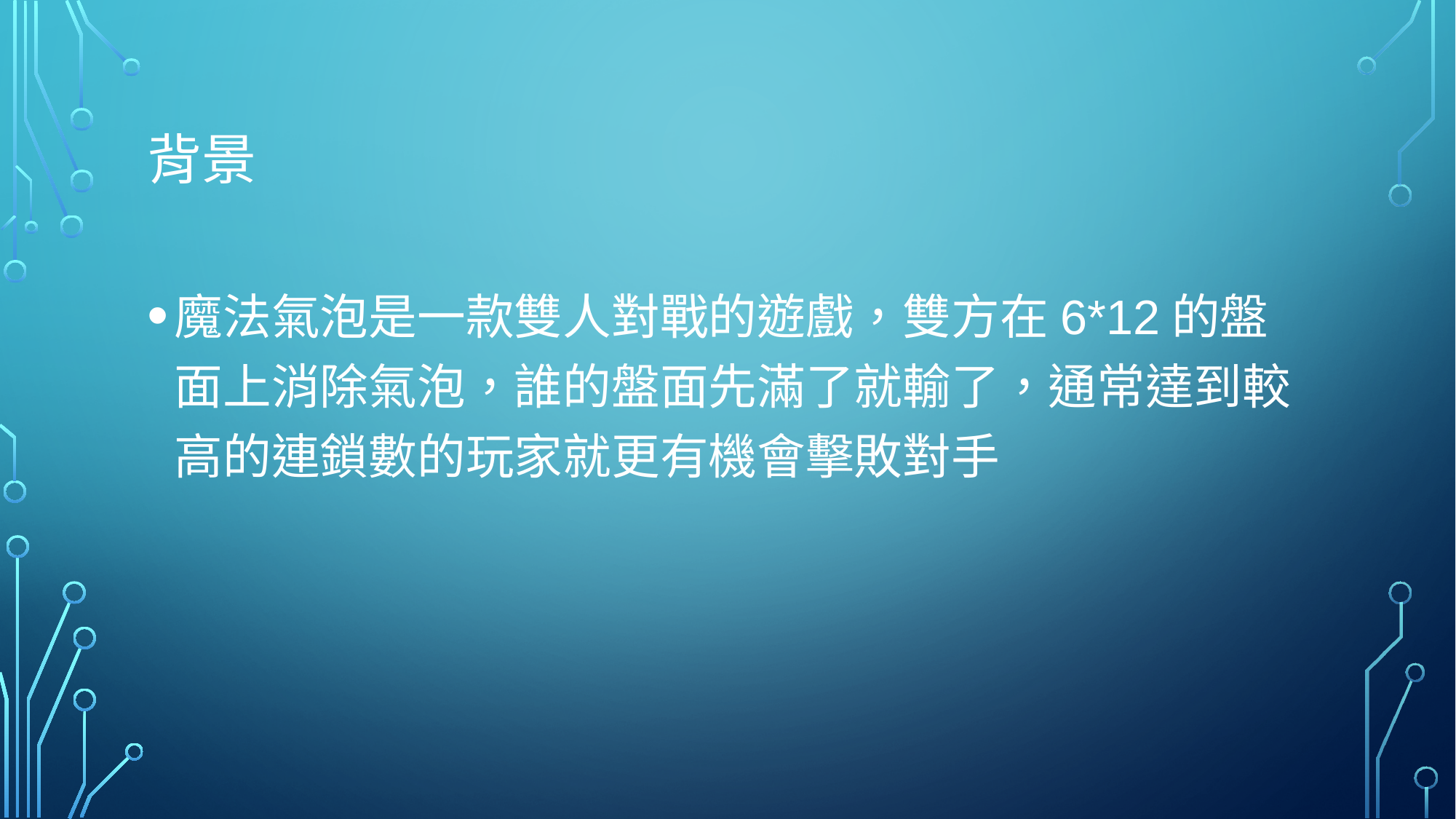

# 背景
魔法氣泡是一款雙人對戰的遊戲，雙方在6*12的盤面上消除氣泡，誰的盤面先滿了就輸了，通常達到較高的連鎖數的玩家就更有機會擊敗對手